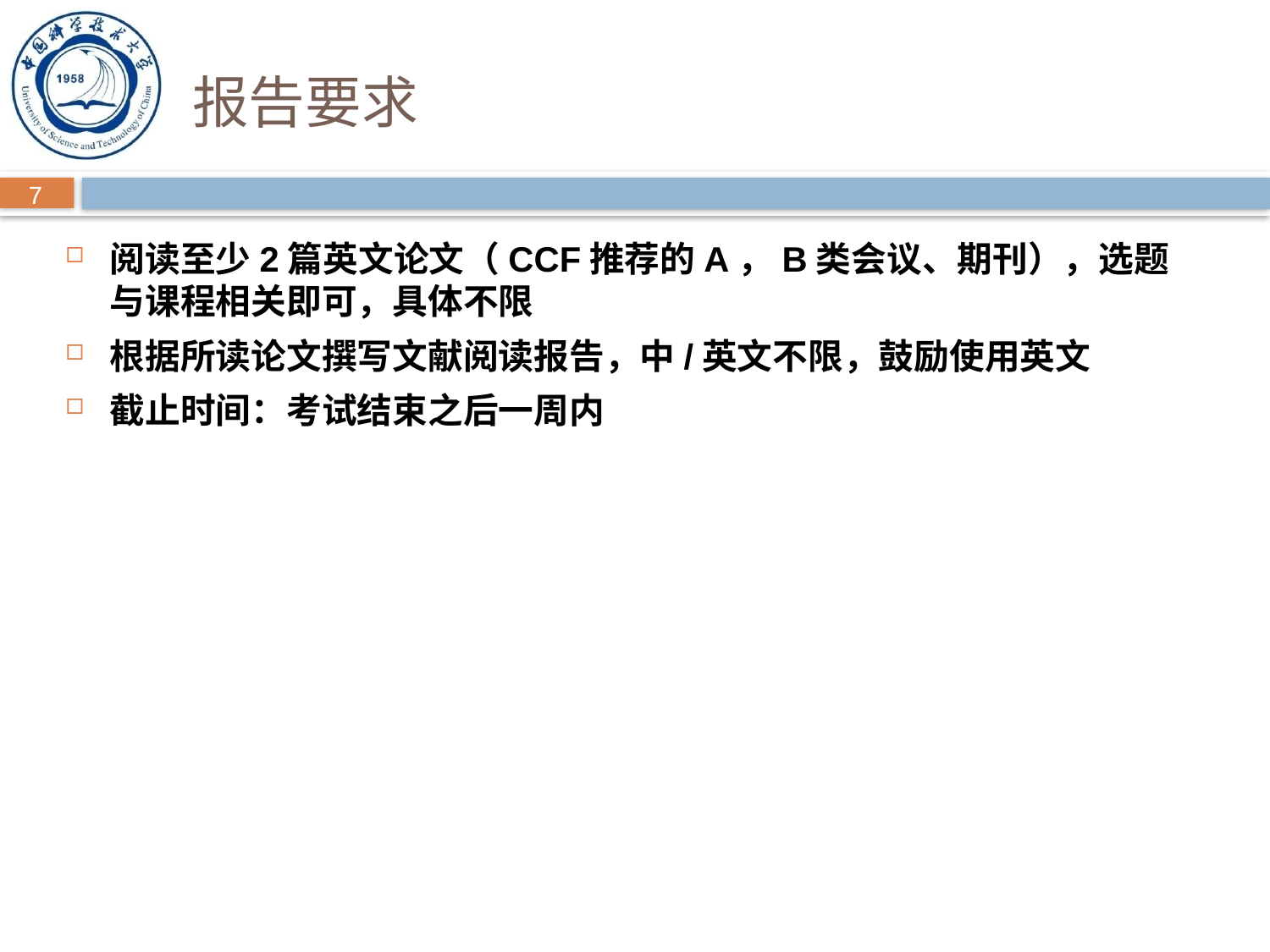

报告要求
7
阅读至少2篇英文论文（CCF推荐的A，B类会议、期刊），选题与课程相关即可，具体不限
根据所读论文撰写文献阅读报告，中/英文不限，鼓励使用英文
截止时间：考试结束之后一周内